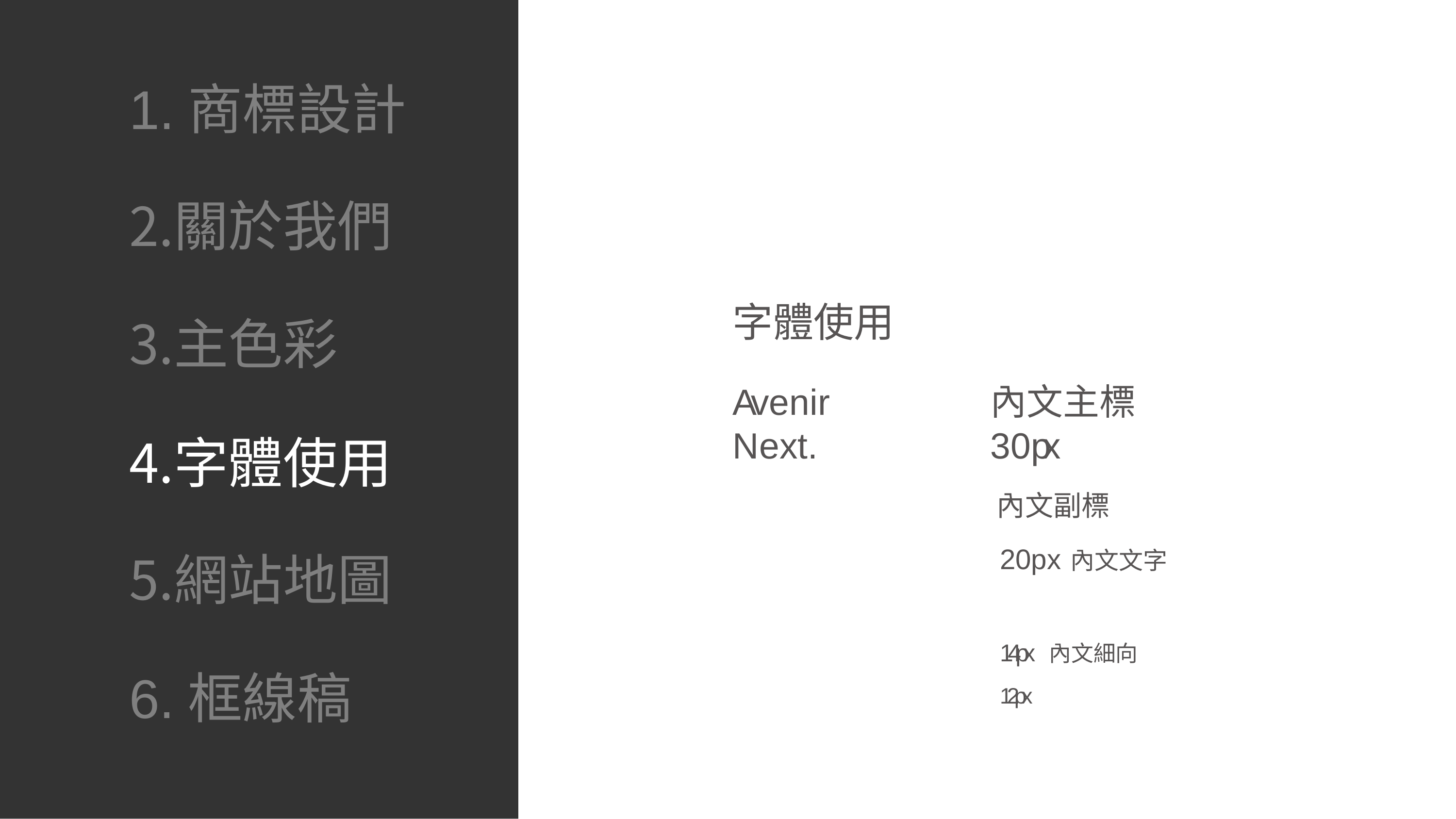

# 1.商標設計
關於我們
主⾊彩
字體使用
網站地圖
字體使用
Avenir	Next.
內⽂主標	30px
內⽂副標	20px 內⽂⽂字		14px  內⽂細向	12px
6.框線稿